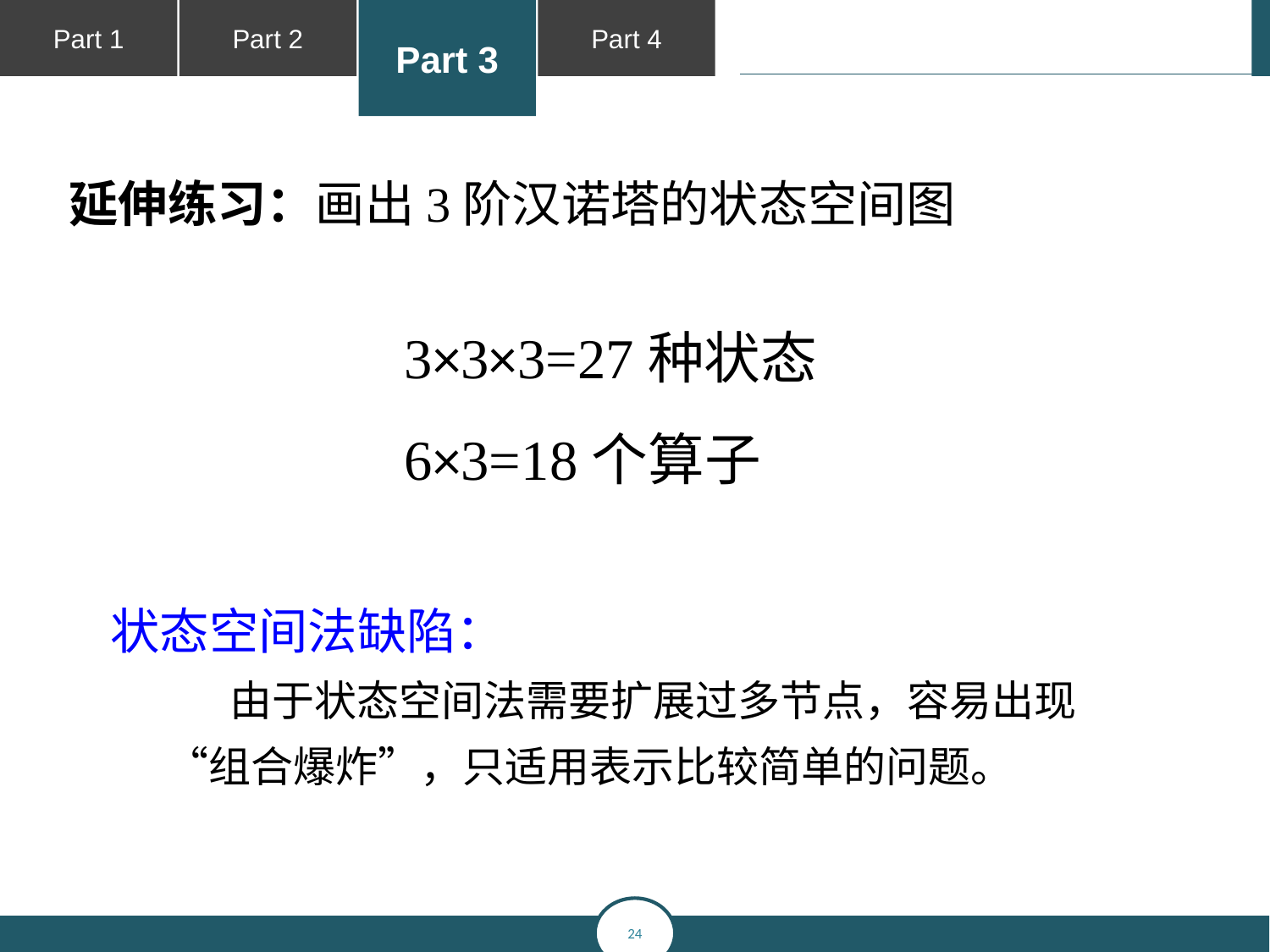

延伸练习：画出3阶汉诺塔的状态空间图

3×3×3=27种状态
6×3=18个算子
状态空间法缺陷：
       由于状态空间法需要扩展过多节点，容易出现“组合爆炸”，只适用表示比较简单的问题。